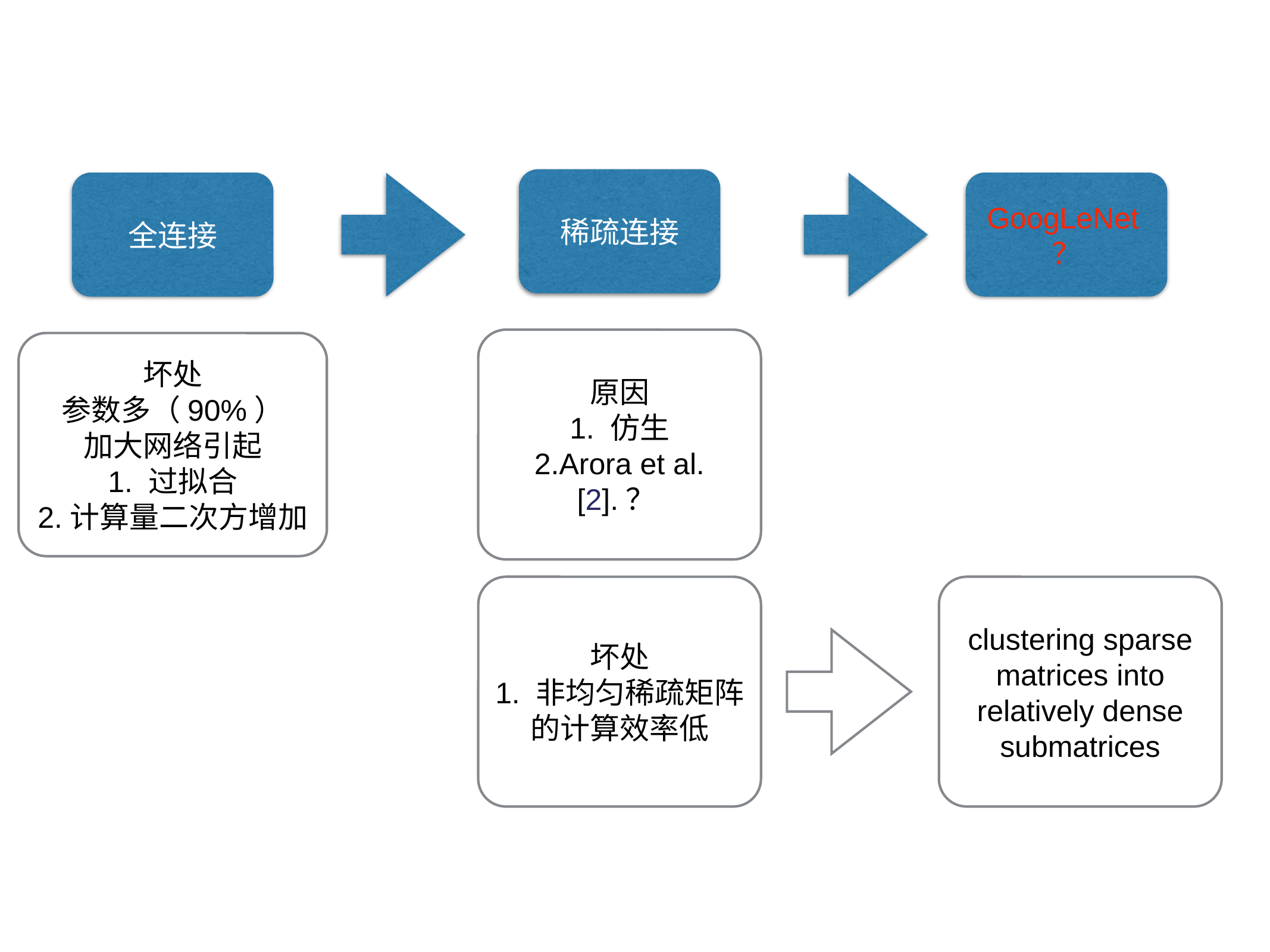

稀疏连接
全连接

GoogLeNet？
原因
1. 仿生
2.Arora et al. [2].？
坏处
参数多（90%）
加大网络引起
1. 过拟合
2.计算量二次方增加
坏处
1. 非均匀稀疏矩阵的计算效率低
clustering sparse matrices into relatively dense submatrices